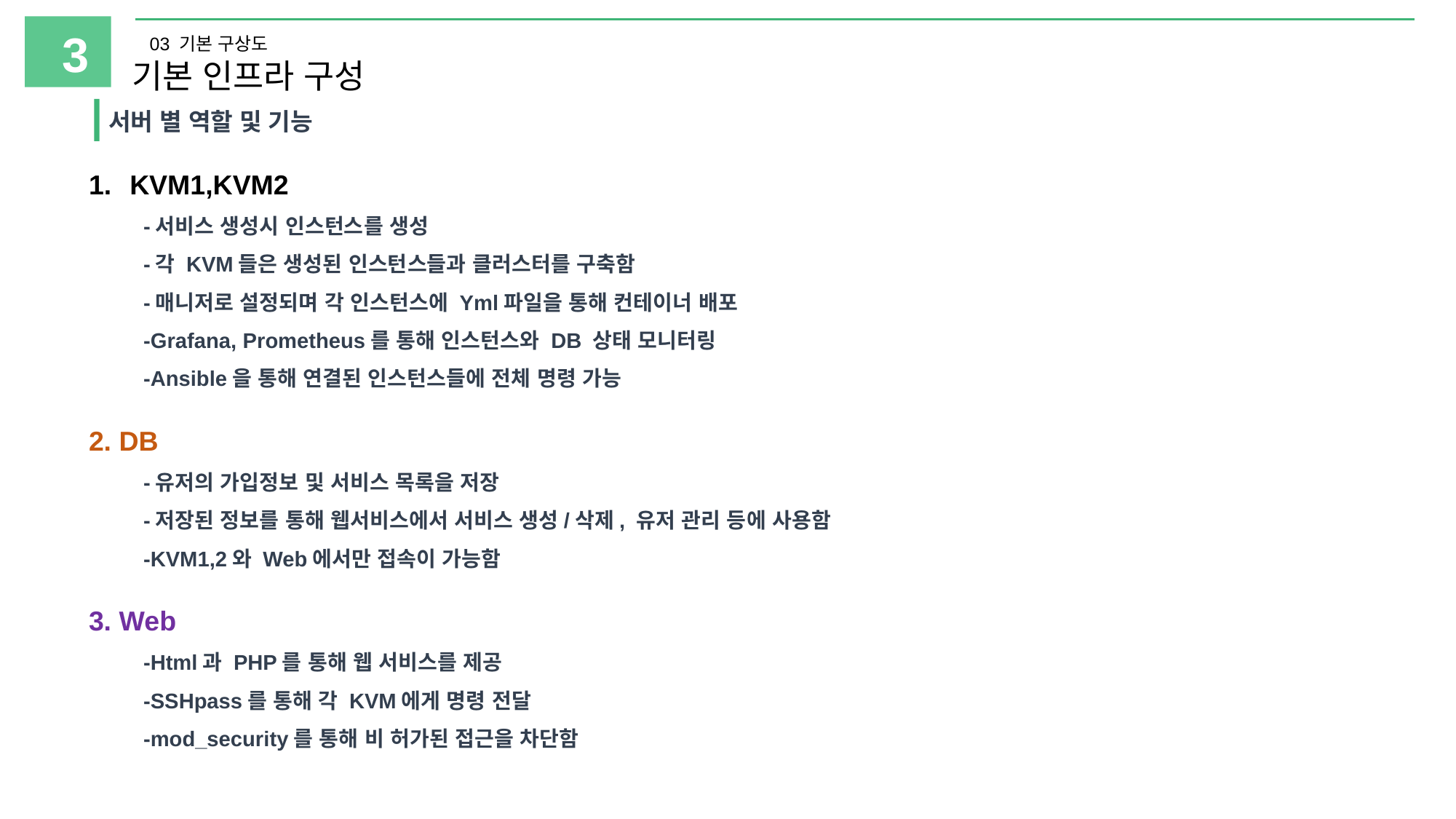

3
03 기본 구상도
기본 인프라 구성

서버 별 역할 및 기능
KVM1,KVM2
-서비스 생성시 인스턴스를 생성
-각 KVM들은 생성된 인스턴스들과 클러스터를 구축함
-매니저로 설정되며 각 인스턴스에 Yml파일을 통해 컨테이너 배포
-Grafana, Prometheus를 통해 인스턴스와 DB 상태 모니터링
-Ansible을 통해 연결된 인스턴스들에 전체 명령 가능

2. DB
-유저의 가입정보 및 서비스 목록을 저장
-저장된 정보를 통해 웹서비스에서 서비스 생성/삭제, 유저 관리 등에 사용함
-KVM1,2와 Web에서만 접속이 가능함

3. Web
-Html과 PHP를 통해 웹 서비스를 제공
-SSHpass를 통해 각 KVM에게 명령 전달
-mod_security를 통해 비 허가된 접근을 차단함